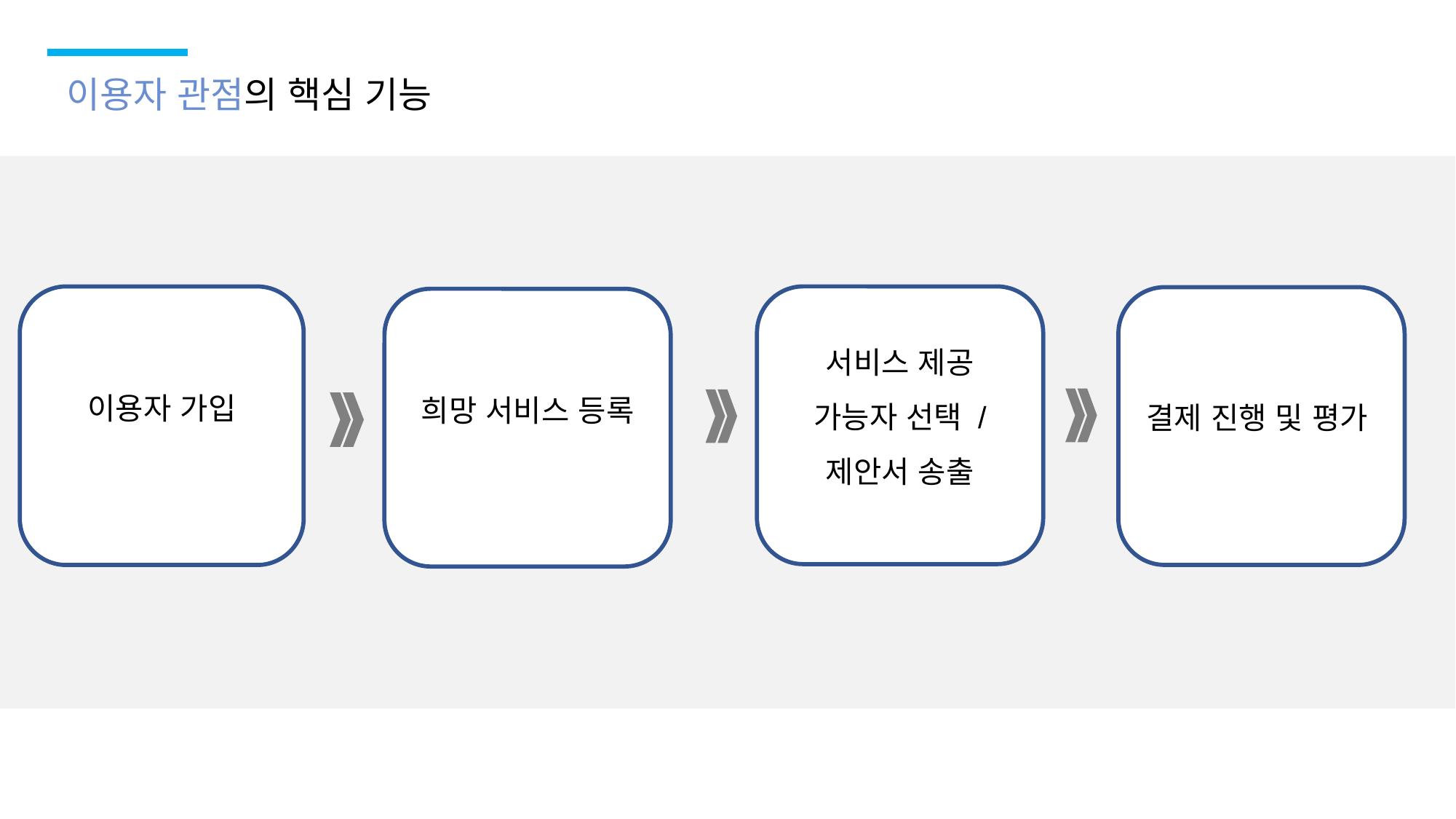

이용자 관점의 핵심 기능

이용자 가입

서비스 제공 가능자 선택 / 제안서 송출

결제 진행 및 평가

희망 서비스 등록